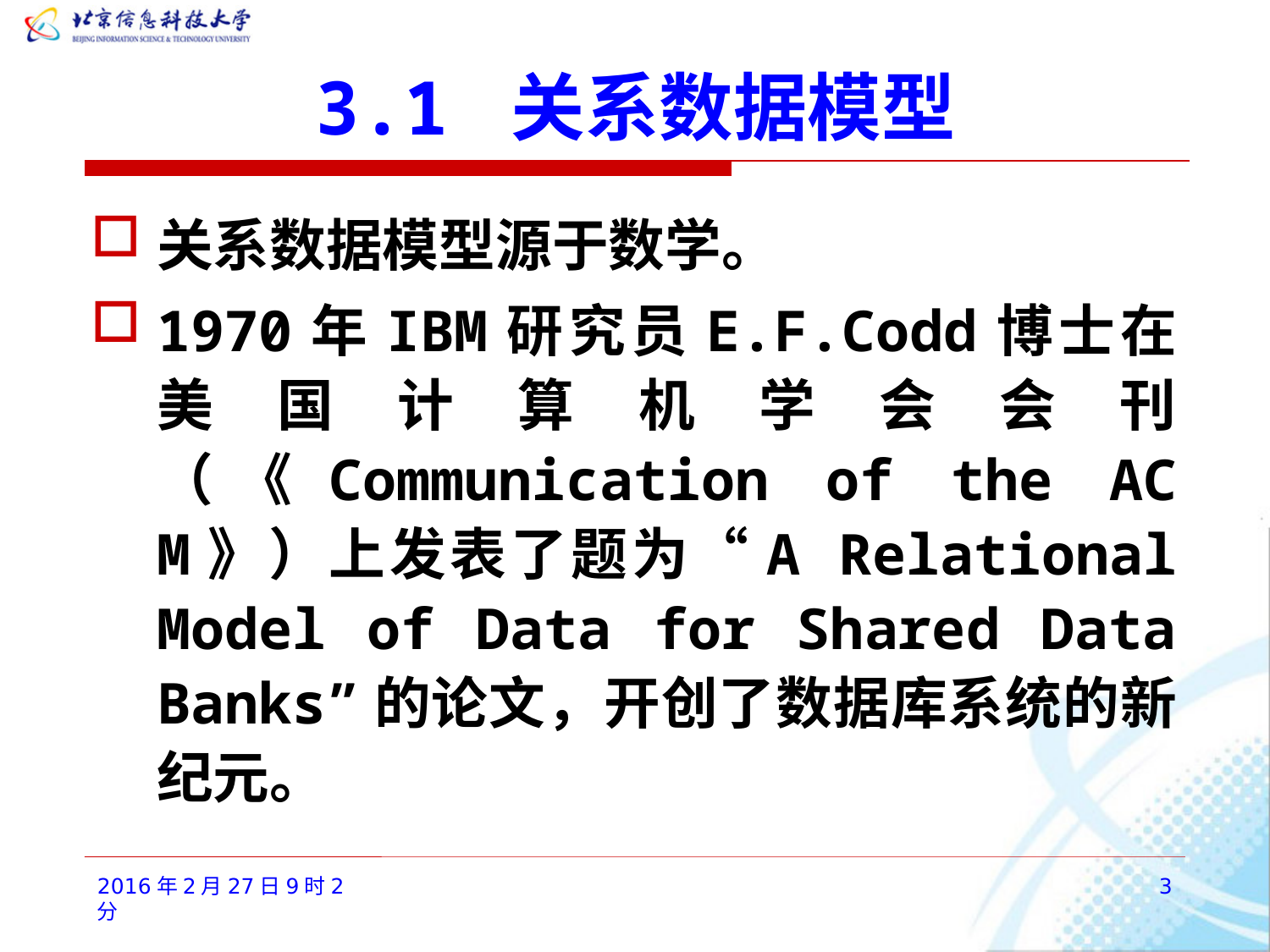

# 3.1 关系数据模型
关系数据模型源于数学。
1970年IBM研究员E.F.Codd博士在美国计算机学会会刊（《Communication of the ACM》）上发表了题为“A Relational Model of Data for Shared Data Banks”的论文，开创了数据库系统的新纪元。
2016年2月27日9时2分
3